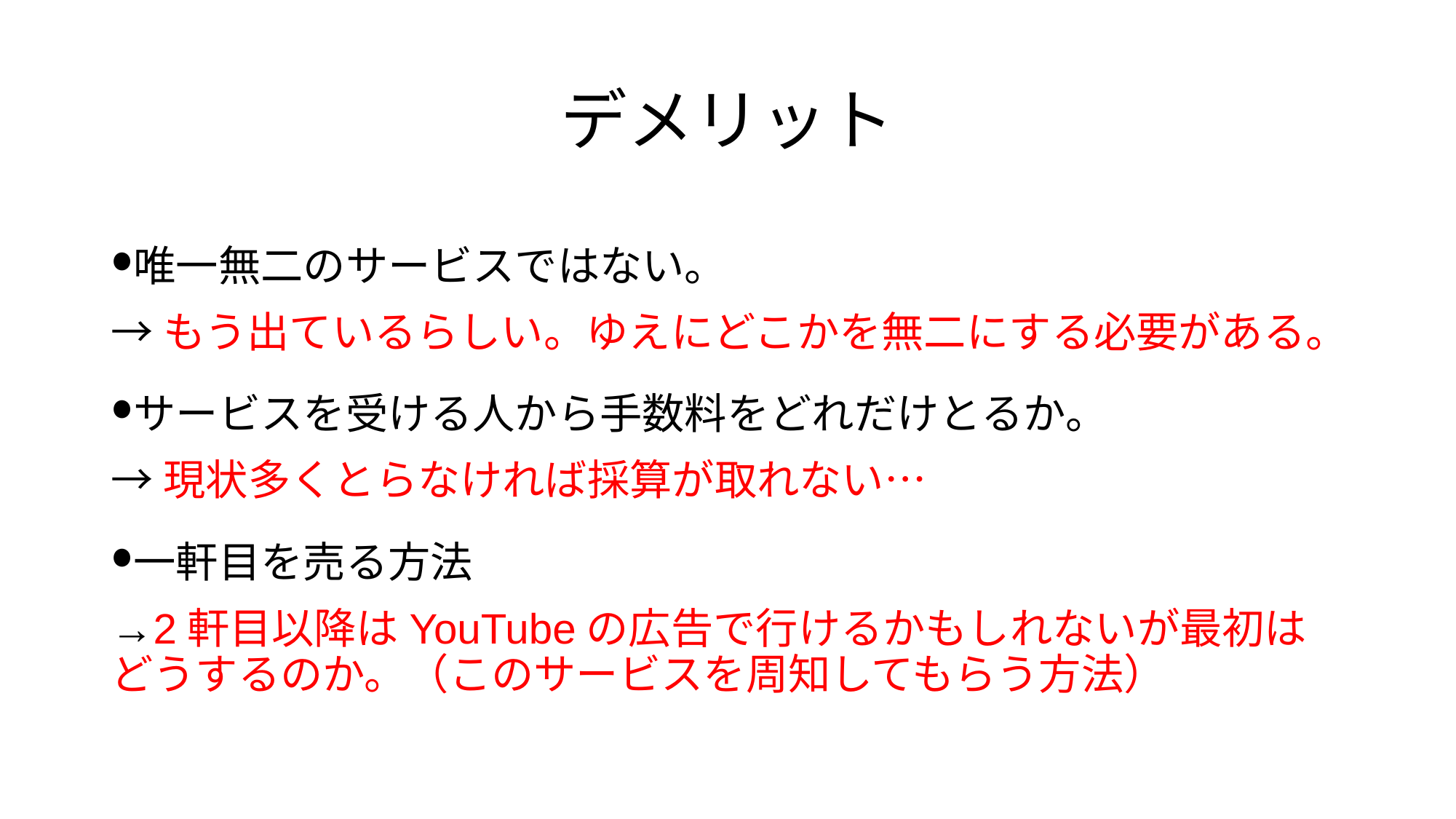

# デメリット
・唯一無二のサービスではない。
→もう出ているらしい。ゆえにどこかを無二にする必要がある。
・サービスを受ける人から手数料をどれだけとるか。
→現状多くとらなければ採算が取れない…
・一軒目を売る方法
→2軒目以降はYouTubeの広告で行けるかもしれないが最初はどうするのか。（このサービスを周知してもらう方法）